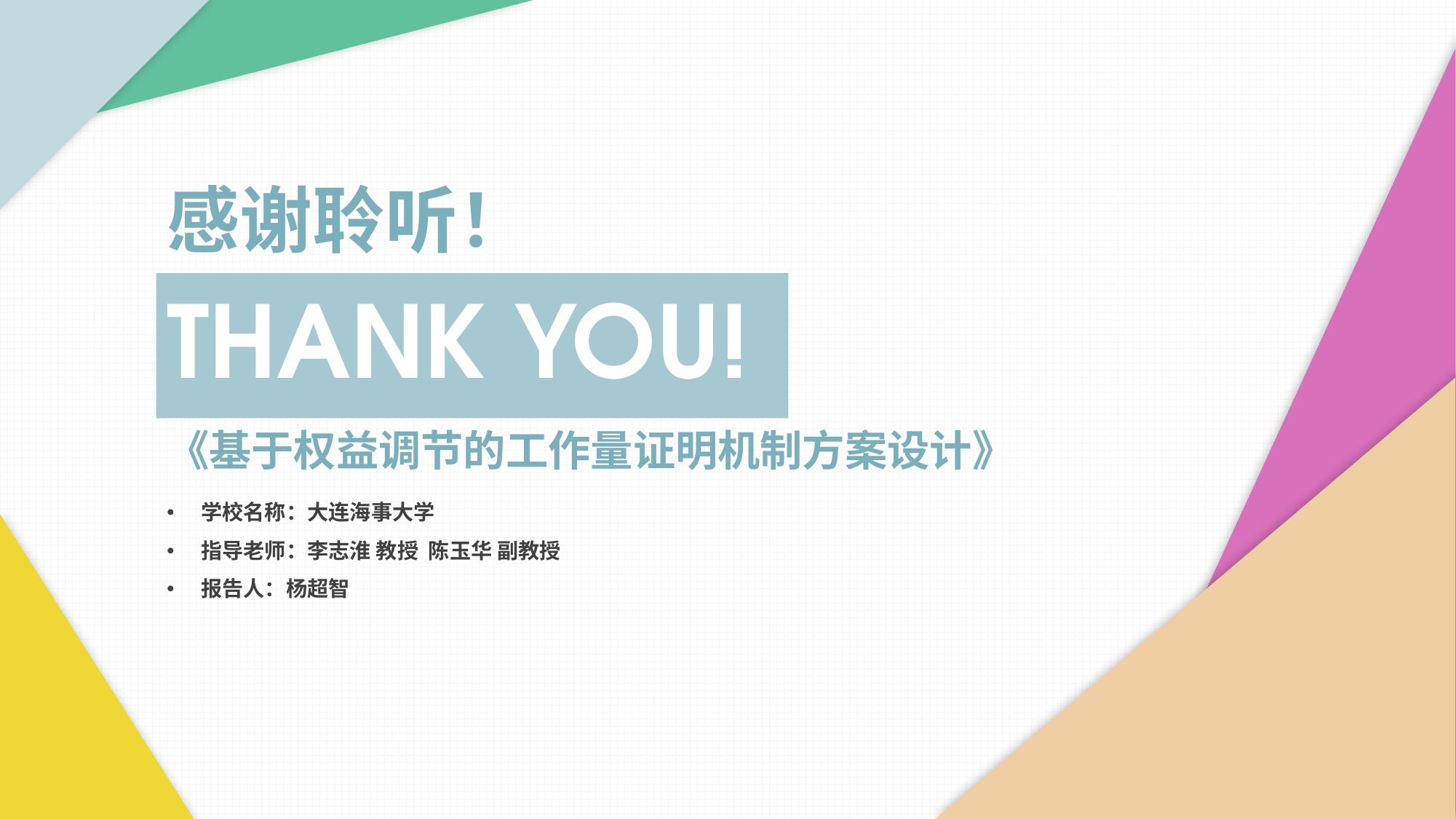

感谢聆听！
THANK YOU!
《基于权益调节的工作量证明机制方案设计》
学校名称：大连海事大学
指导老师：李志淮 教授  陈玉华 副教授
报告人：杨超智